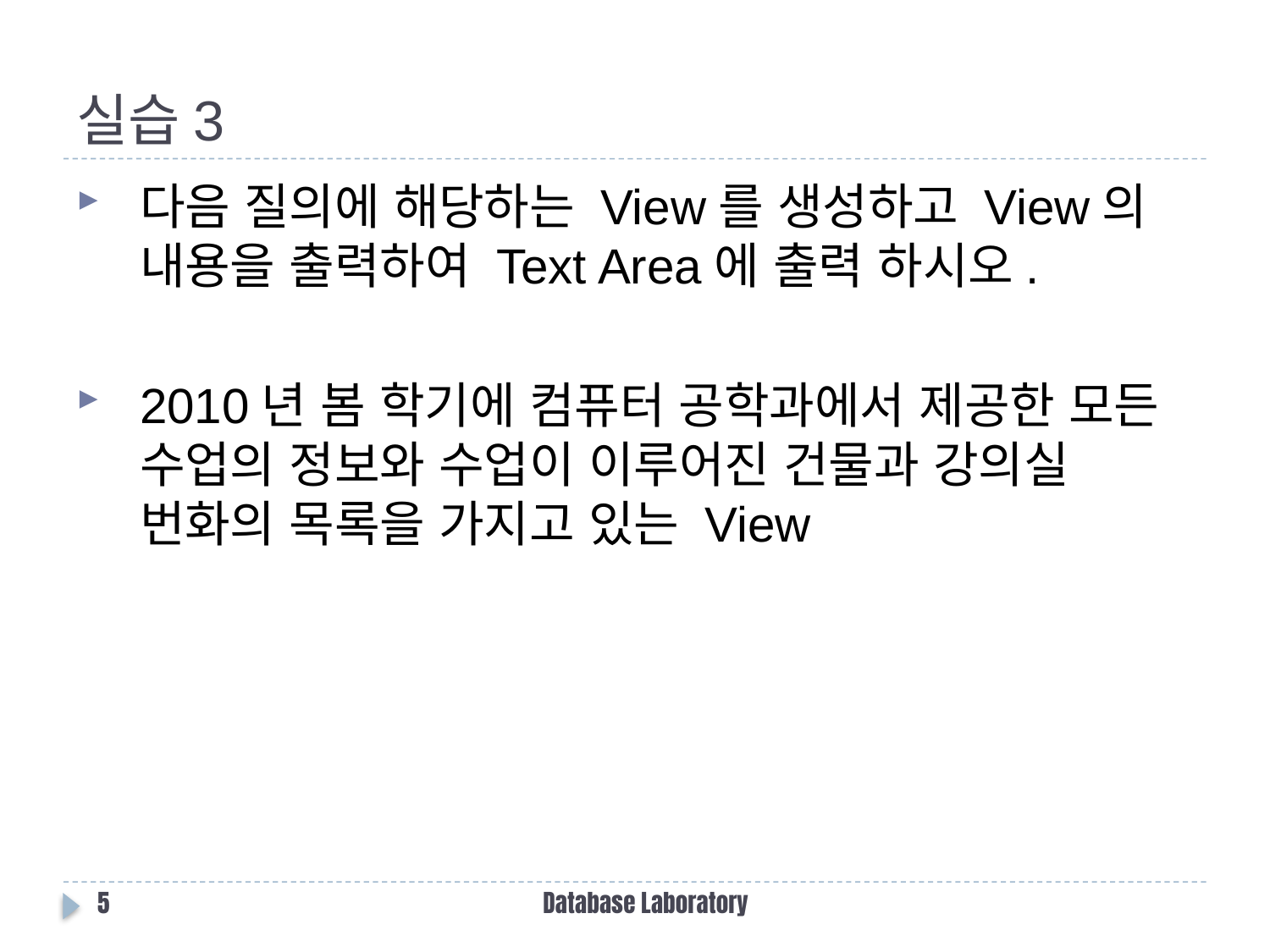

# 실습3
다음 질의에 해당하는 View를 생성하고 View의 내용을 출력하여 Text Area에 출력 하시오.

2010년 봄 학기에 컴퓨터 공학과에서 제공한 모든 수업의 정보와 수업이 이루어진 건물과 강의실 번화의 목록을 가지고 있는 View
5
Database Laboratory